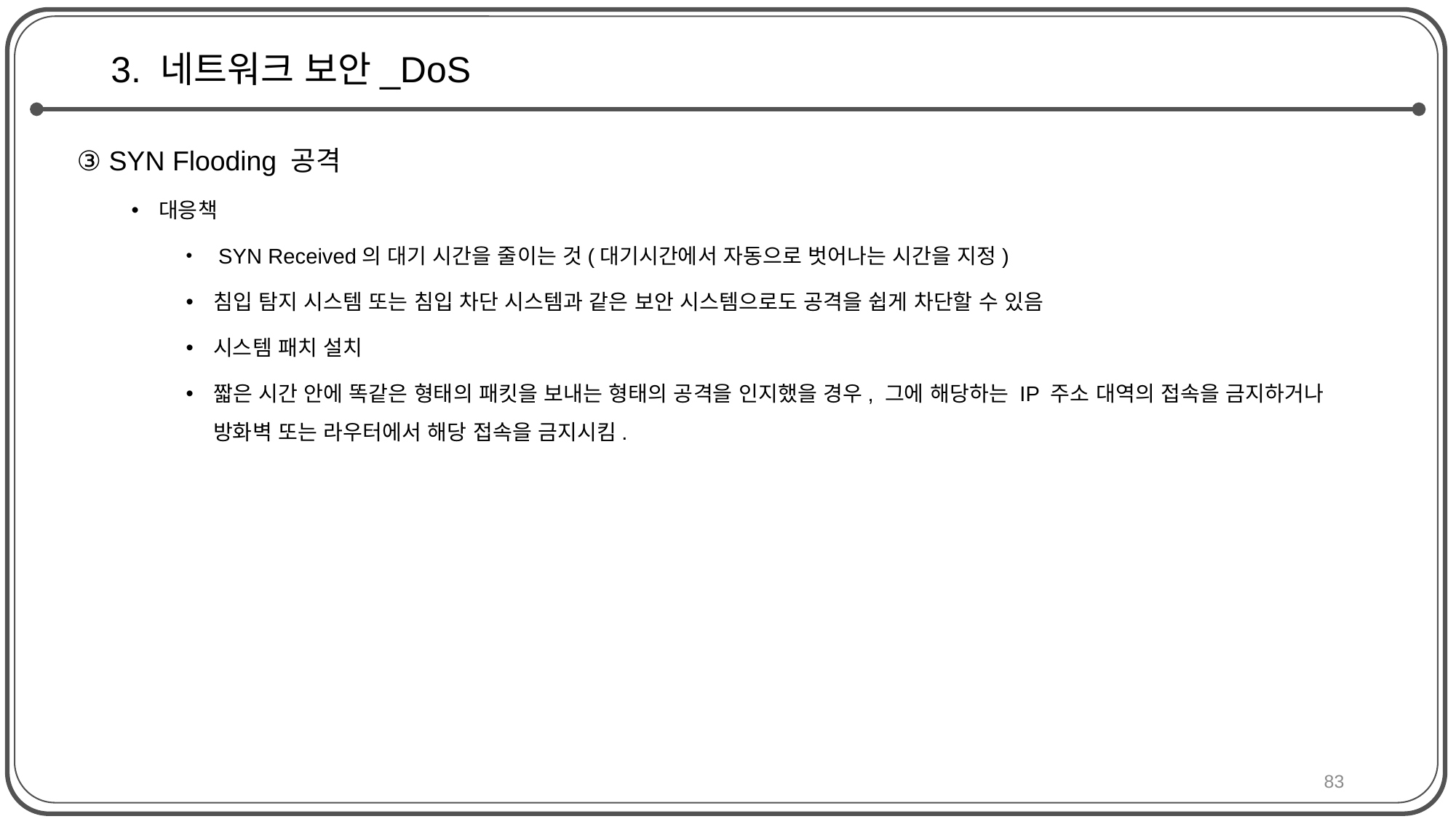

# 3. 네트워크 보안_DoS
③ SYN Flooding 공격
대응책
 SYN Received의 대기 시간을 줄이는 것(대기시간에서 자동으로 벗어나는 시간을 지정)
침입 탐지 시스템 또는 침입 차단 시스템과 같은 보안 시스템으로도 공격을 쉽게 차단할 수 있음
시스템 패치 설치
짧은 시간 안에 똑같은 형태의 패킷을 보내는 형태의 공격을 인지했을 경우, 그에 해당하는 IP 주소 대역의 접속을 금지하거나 방화벽 또는 라우터에서 해당 접속을 금지시킴.

83